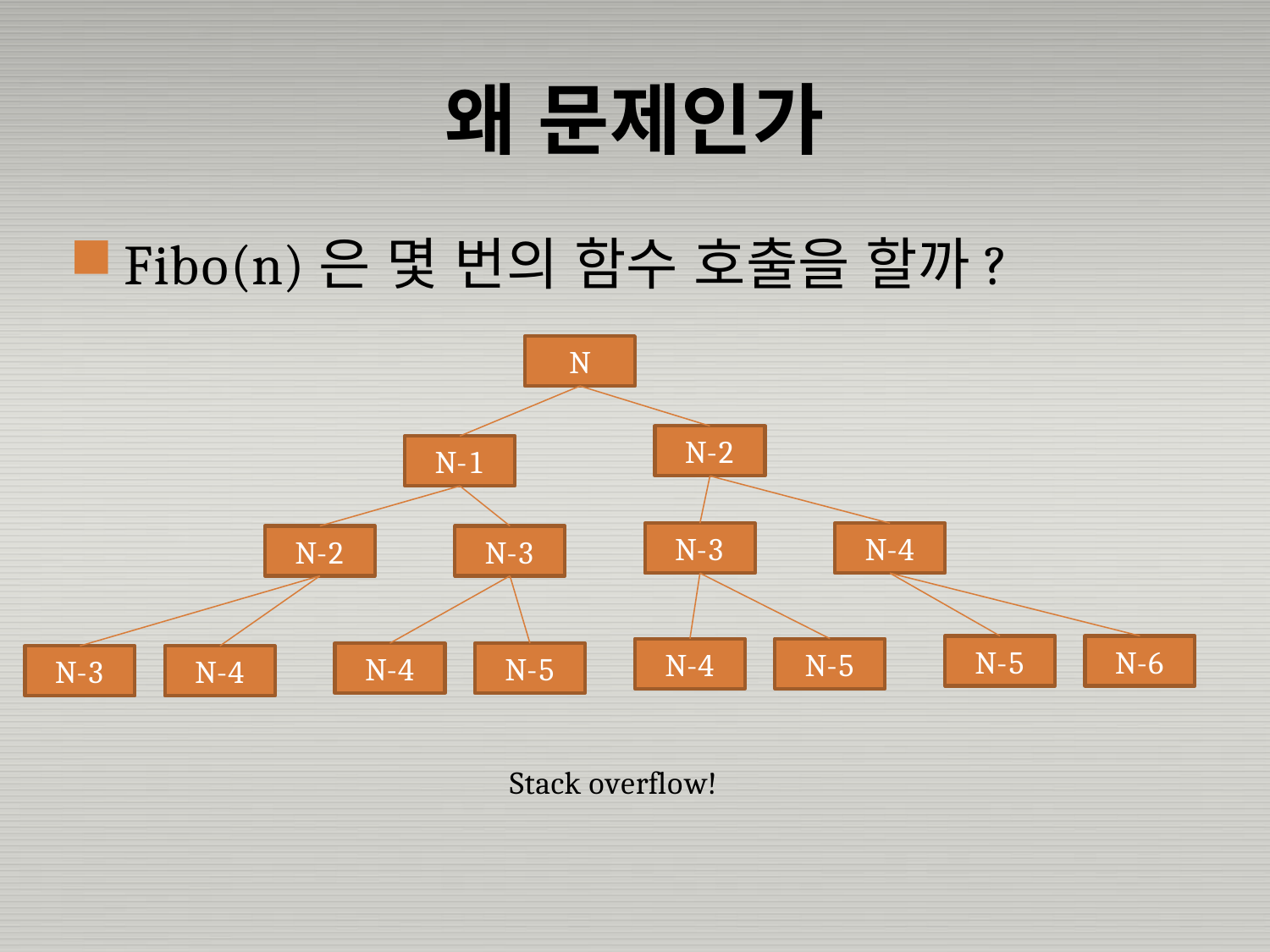

# 왜 문제인가
Fibo(n)은 몇 번의 함수 호출을 할까?
N
N-2
N-1
N-3
N-4
N-2
N-3
N-5
N-6
N-4
N-5
N-4
N-5
N-3
N-4
Stack overflow!